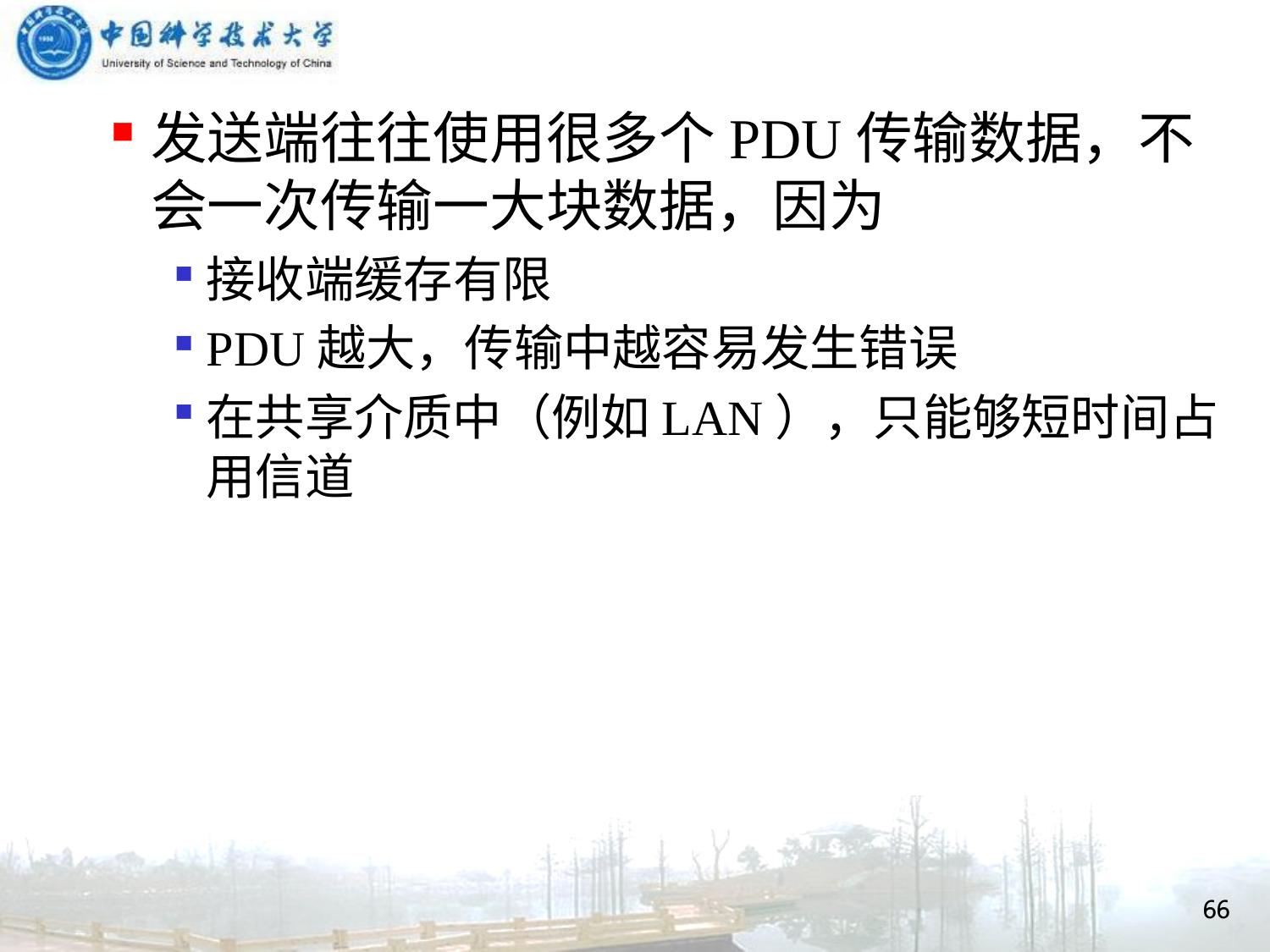

发送端往往使用很多个PDU传输数据，不会一次传输一大块数据，因为
接收端缓存有限
PDU越大，传输中越容易发生错误
在共享介质中（例如LAN），只能够短时间占用信道
66